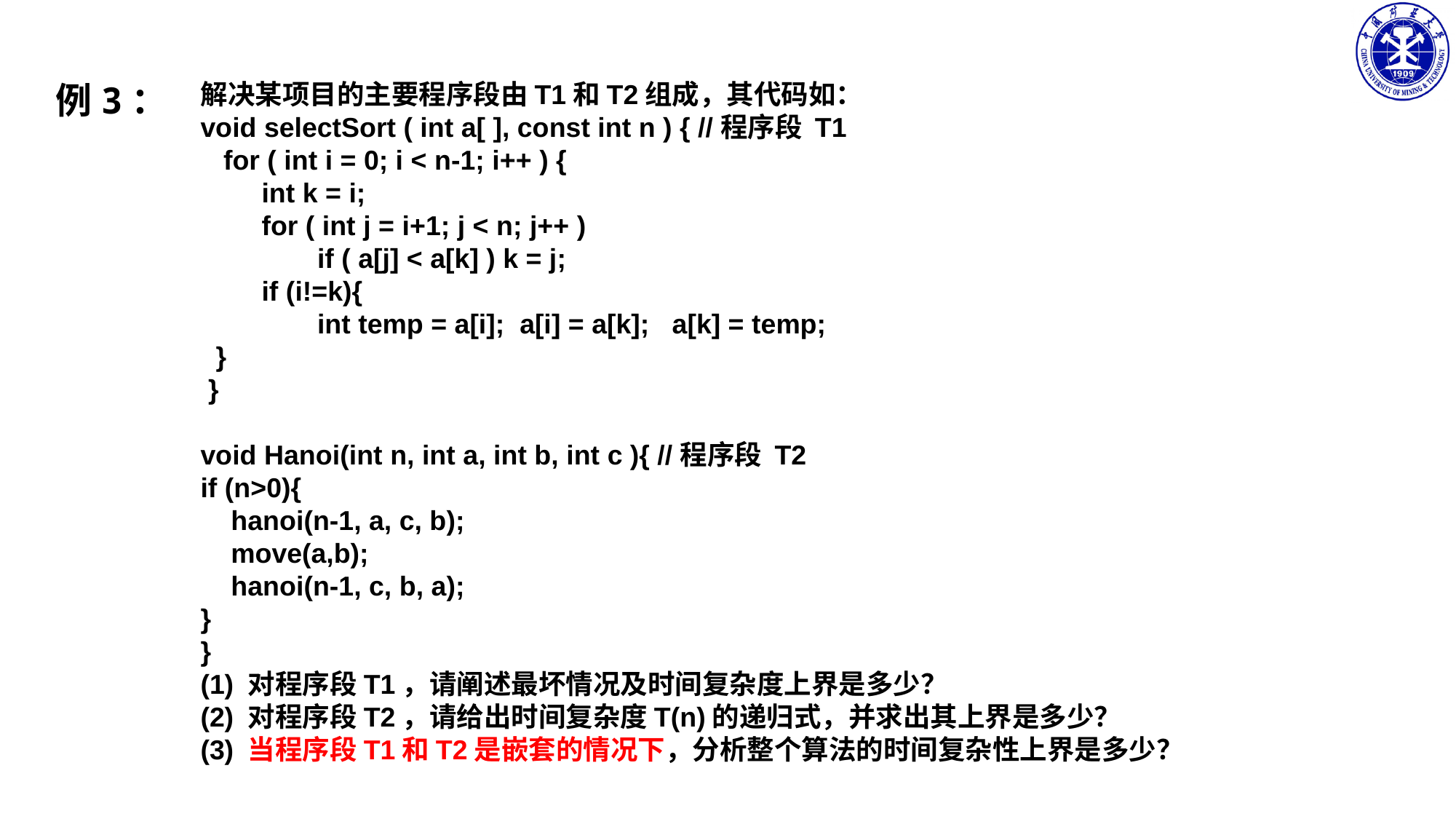

例3：
解决某项目的主要程序段由T1和T2组成，其代码如：
void selectSort ( int a[ ], const int n ) { //程序段 T1
   for ( int i = 0; i < n-1; i++ ) {
        int k = i;
        for ( int j = i+1; j < n; j++ )
 	 if ( a[j] < a[k] ) k = j;
        if (i!=k){
	 int temp = a[i];  a[i] = a[k];   a[k] = temp;
  }
 }

void Hanoi(int n, int a, int b, int c ){ //程序段 T2
if (n>0){
    hanoi(n-1, a, c, b);
    move(a,b);
    hanoi(n-1, c, b, a);
}
}
(1) 对程序段T1，请阐述最坏情况及时间复杂度上界是多少？
(2) 对程序段T2，请给出时间复杂度T(n)的递归式，并求出其上界是多少？
(3) 当程序段T1和T2是嵌套的情况下，分析整个算法的时间复杂性上界是多少？